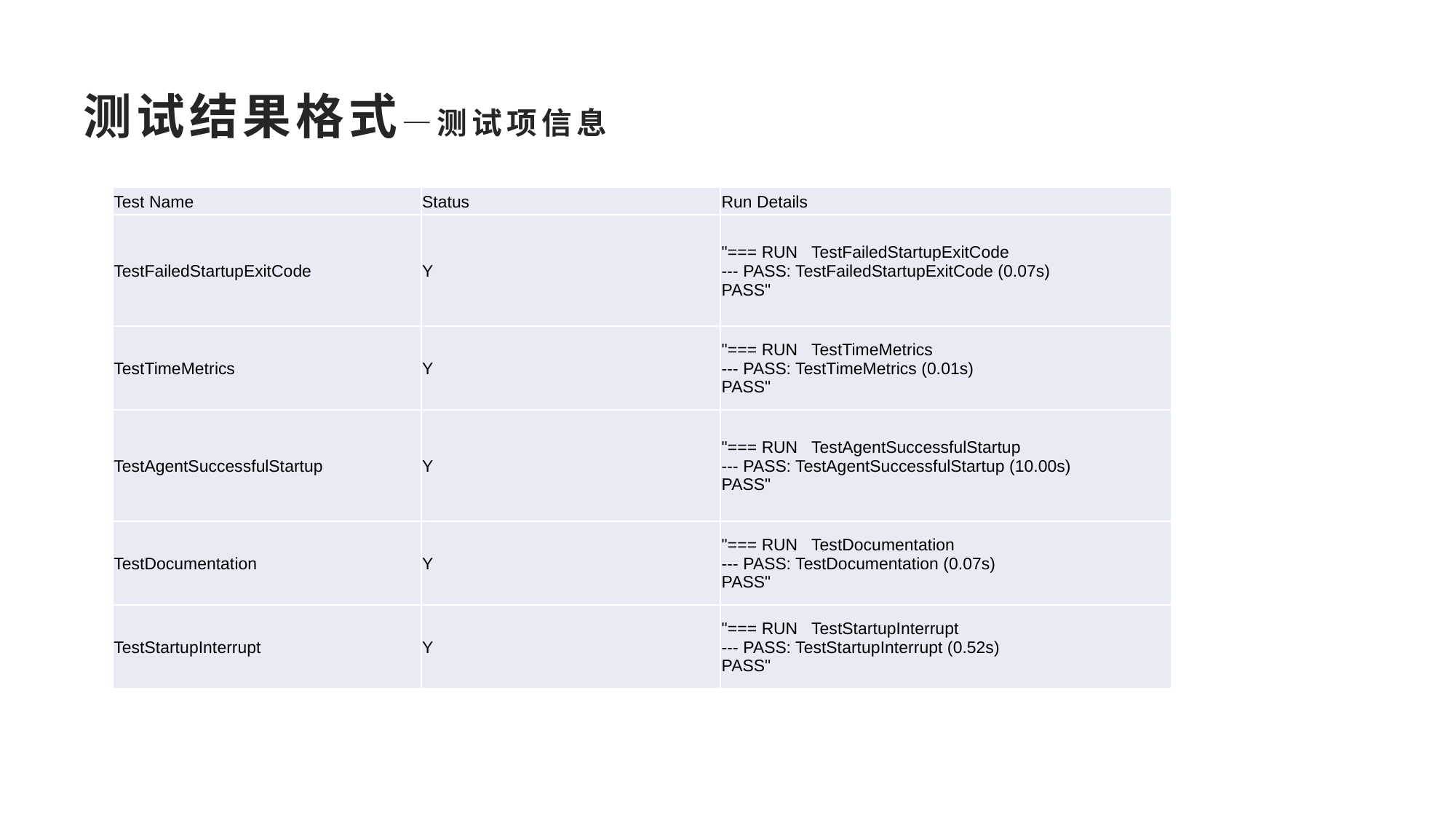

测试结果格式—测试项信息
| Test Name | Status | Run Details |
| --- | --- | --- |
| TestFailedStartupExitCode | Y | "=== RUN TestFailedStartupExitCode --- PASS: TestFailedStartupExitCode (0.07s) PASS" |
| TestTimeMetrics | Y | "=== RUN TestTimeMetrics --- PASS: TestTimeMetrics (0.01s) PASS" |
| TestAgentSuccessfulStartup | Y | "=== RUN TestAgentSuccessfulStartup --- PASS: TestAgentSuccessfulStartup (10.00s) PASS" |
| TestDocumentation | Y | "=== RUN TestDocumentation --- PASS: TestDocumentation (0.07s) PASS" |
| TestStartupInterrupt | Y | "=== RUN TestStartupInterrupt --- PASS: TestStartupInterrupt (0.52s) PASS" |